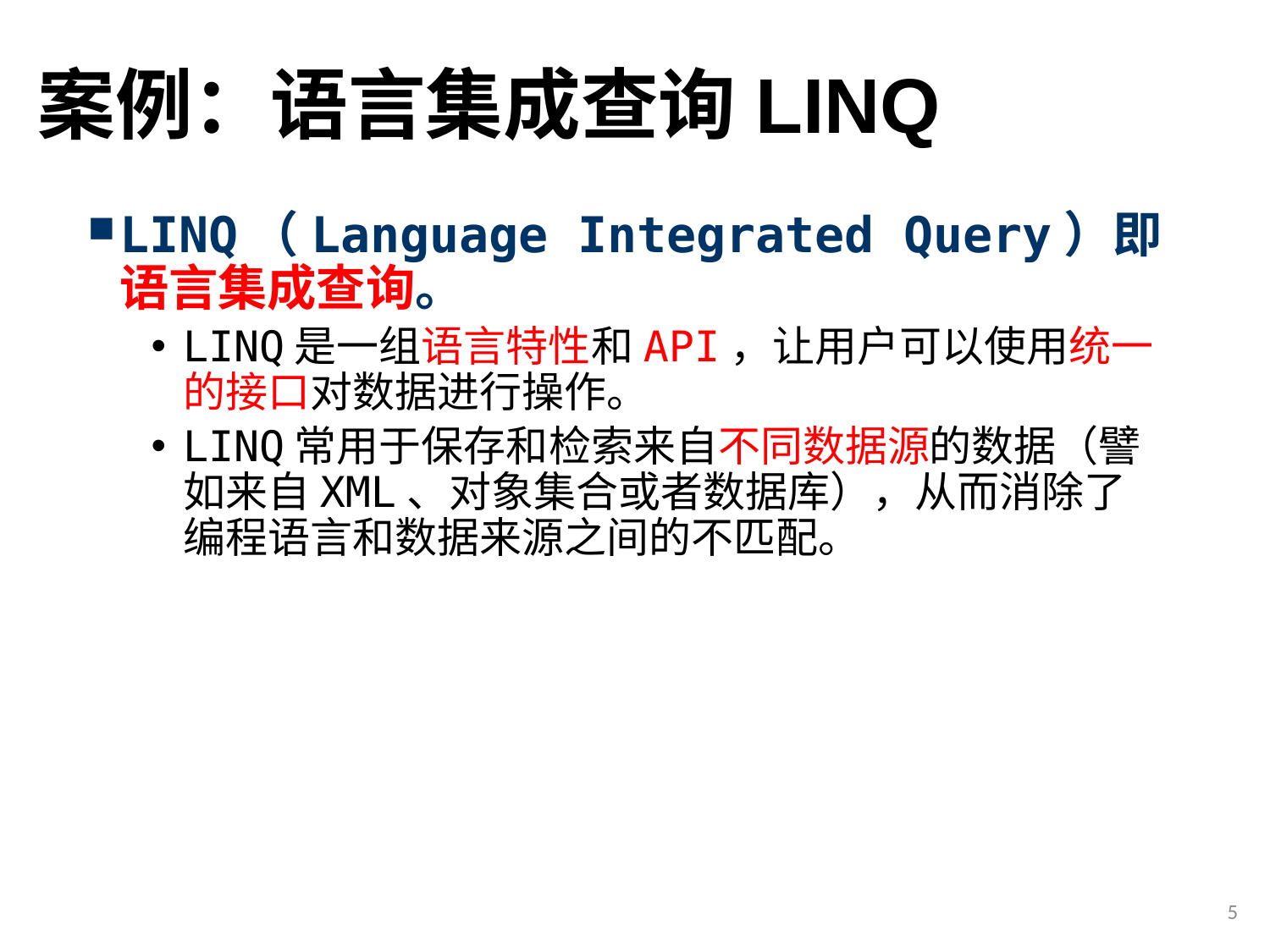

# 案例：语言集成查询LINQ
LINQ（Language Integrated Query）即语言集成查询。
LINQ是一组语言特性和API，让用户可以使用统一的接口对数据进行操作。
LINQ常用于保存和检索来自不同数据源的数据（譬如来自XML、对象集合或者数据库），从而消除了编程语言和数据来源之间的不匹配。
5